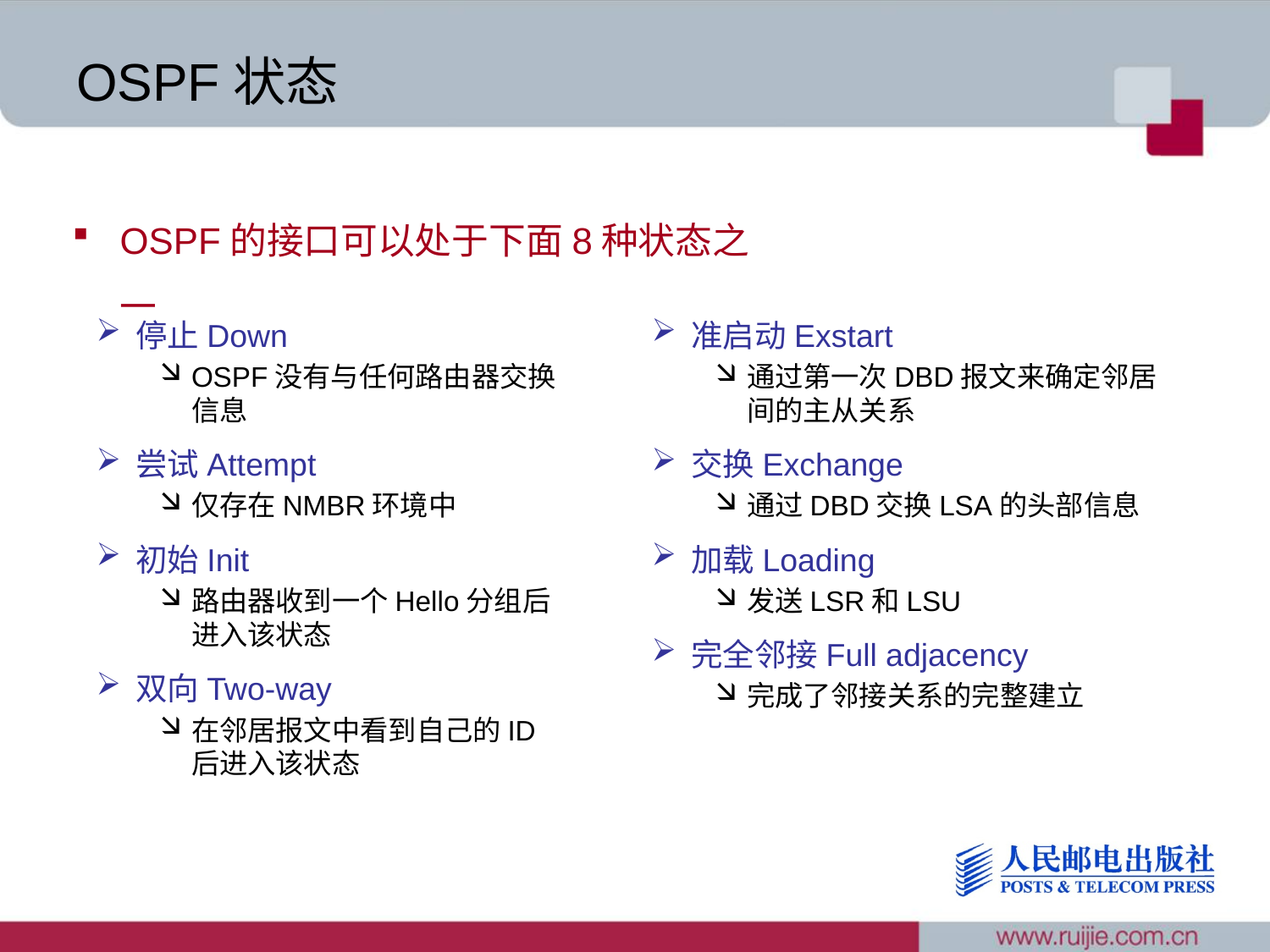

# OSPF状态
OSPF的接口可以处于下面8种状态之一

停止Down
OSPF没有与任何路由器交换信息
尝试Attempt
仅存在NMBR环境中
初始Init
路由器收到一个Hello分组后进入该状态
双向Two-way
在邻居报文中看到自己的ID后进入该状态
准启动Exstart
通过第一次DBD报文来确定邻居间的主从关系
交换Exchange
通过DBD交换LSA的头部信息
加载Loading
发送LSR和LSU
完全邻接Full adjacency
完成了邻接关系的完整建立